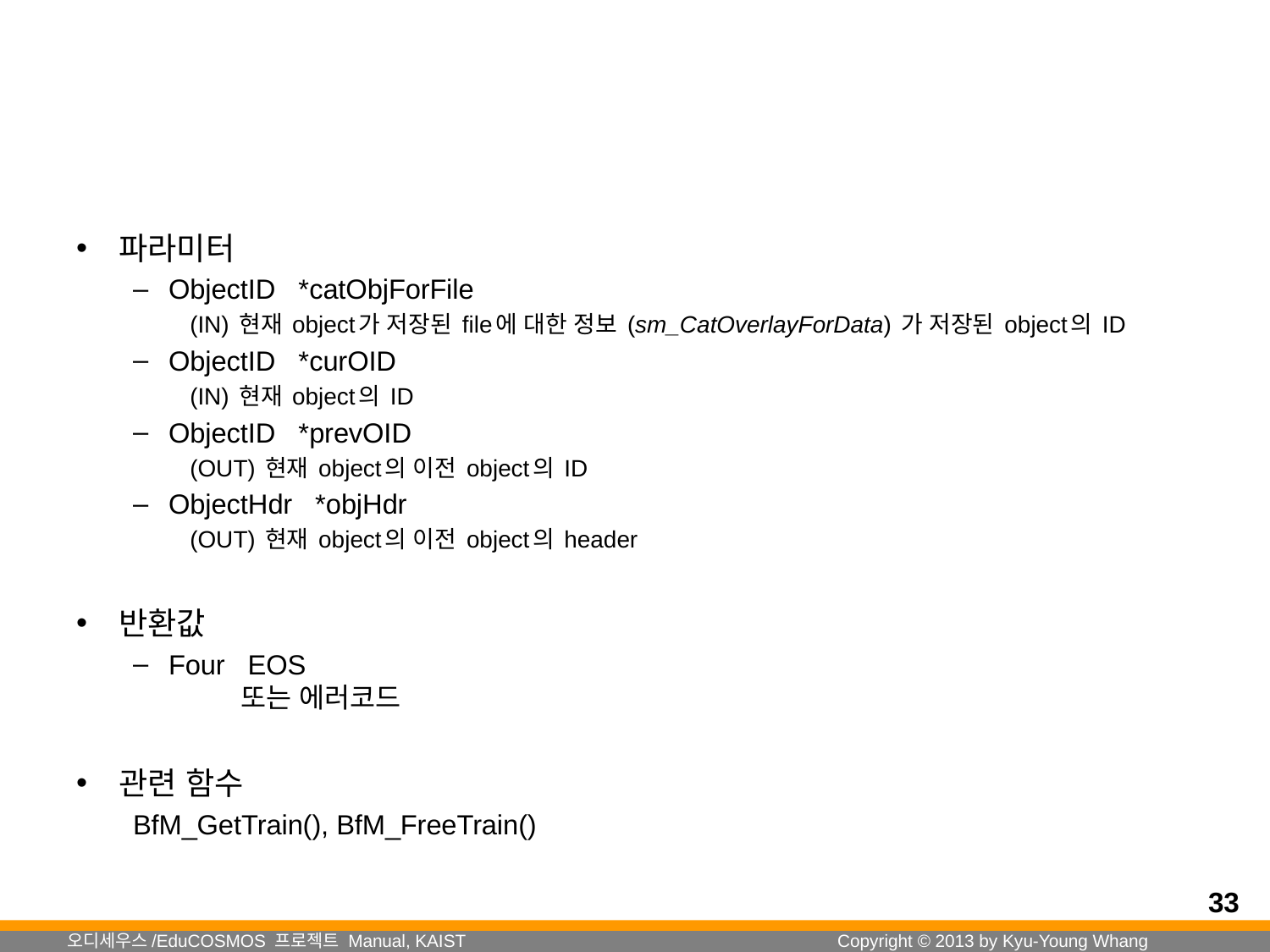

#
파라미터
ObjectID   *catObjForFile
(IN) 현재 object가 저장된 file에 대한 정보 (sm_CatOverlayForData) 가 저장된 object의 ID
ObjectID   *curOID
(IN) 현재 object의 ID
ObjectID   *prevOID
(OUT) 현재 object의 이전 object의 ID
ObjectHdr   *objHdr
(OUT) 현재 object의 이전 object의 header

반환값
Four   EOS
         또는 에러코드

관련 함수
BfM_GetTrain(), BfM_FreeTrain()